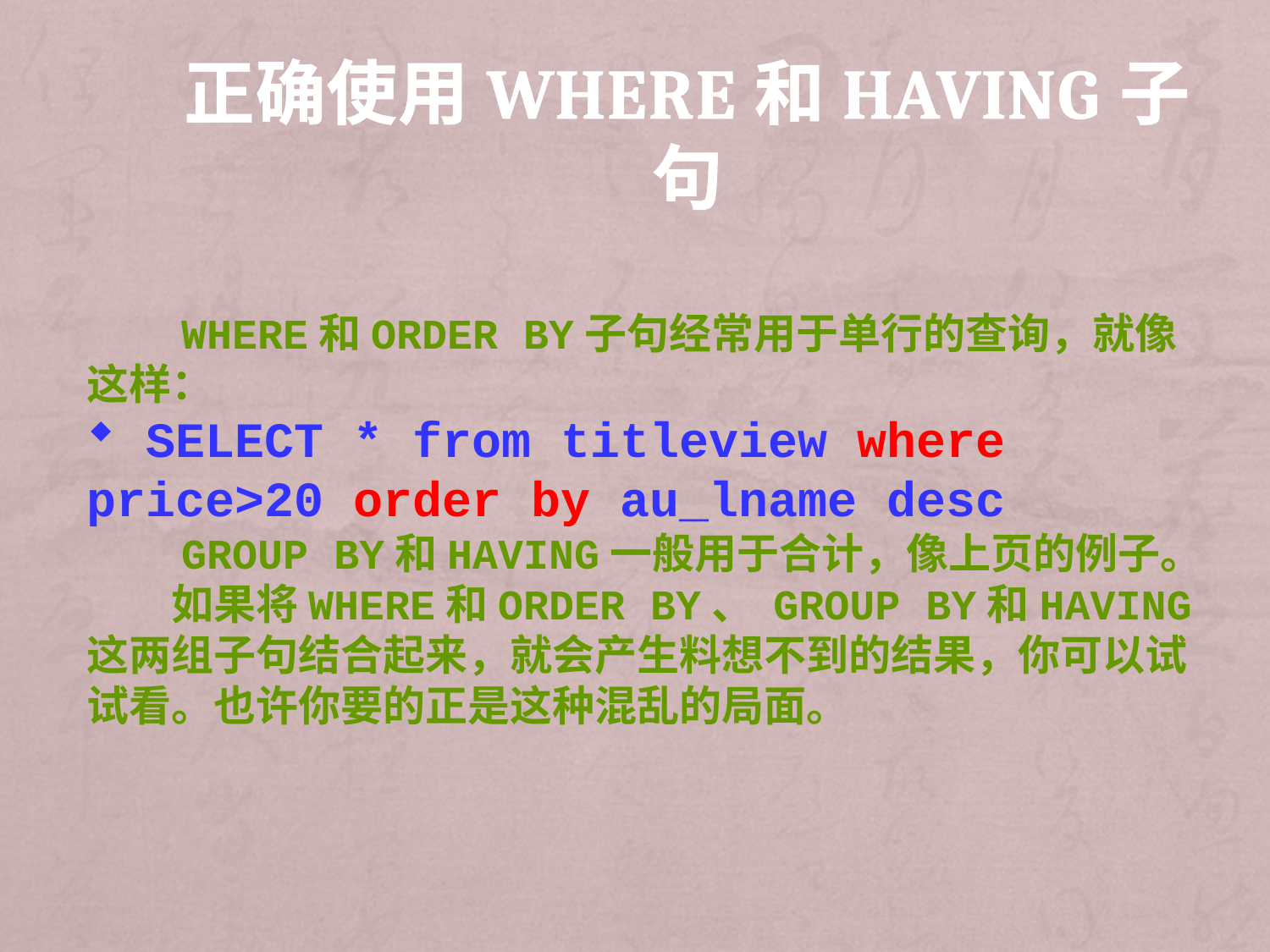

# 正确使用where和having子句
　　WHERE和ORDER BY子句经常用于单行的查询，就像这样：
 SELECT * from titleview where price>20 order by au_lname desc　　　　　　GROUP BY和HAVING一般用于合计，像上页的例子。
　　如果将WHERE和ORDER BY、 GROUP BY和HAVING这两组子句结合起来，就会产生料想不到的结果，你可以试试看。也许你要的正是这种混乱的局面。